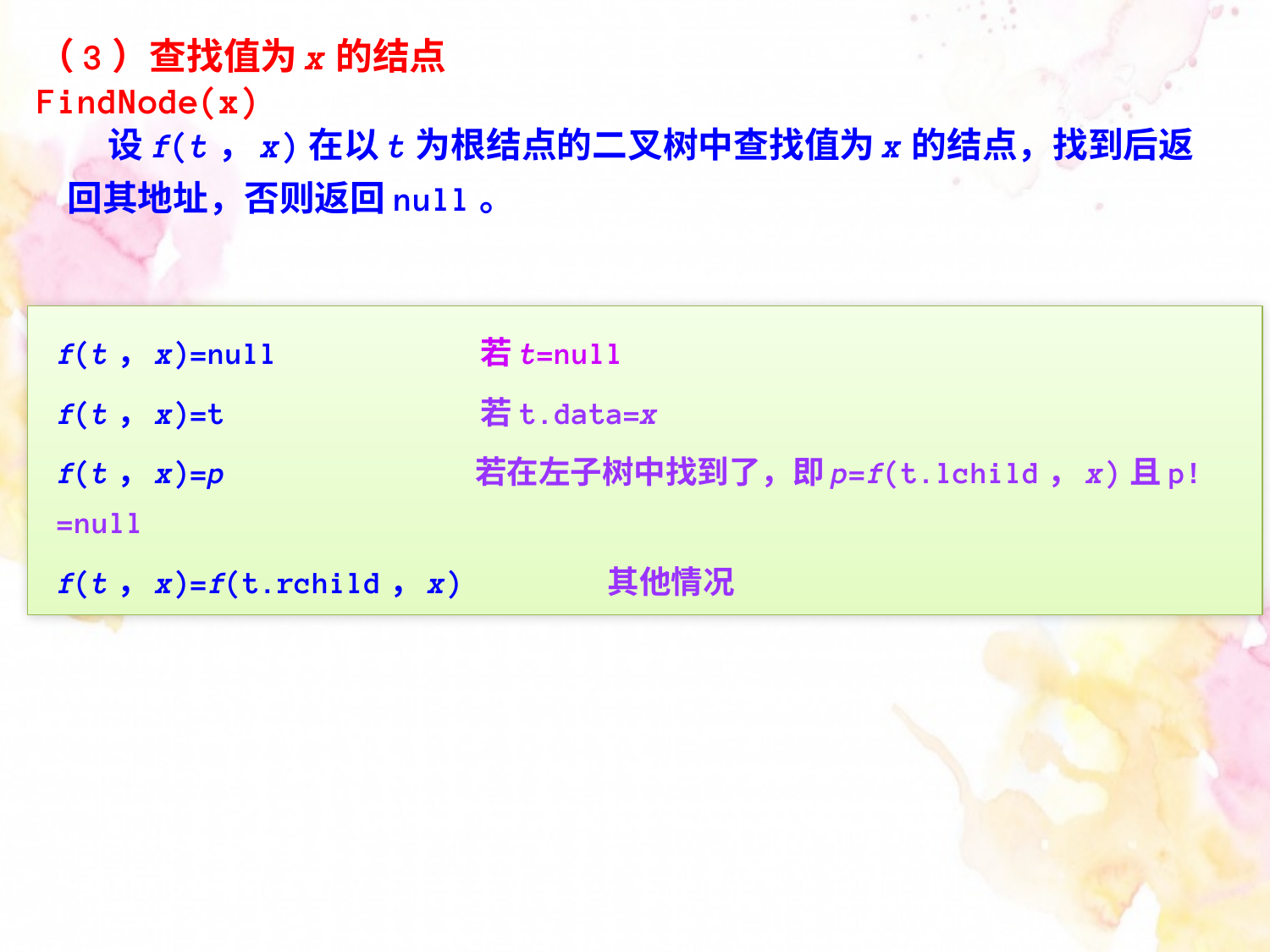

（3）查找值为x的结点FindNode(x)
    设f(t，x)在以t为根结点的二叉树中查找值为x的结点，找到后返回其地址，否则返回null。
f(t，x)=null		  若t=null
f(t，x)=t		  若t.data=x
f(t，x)=p	         若在左子树中找到了，即p=f(t.lchild，x)且p!=null
f(t，x)=f(t.rchild，x)	  其他情况